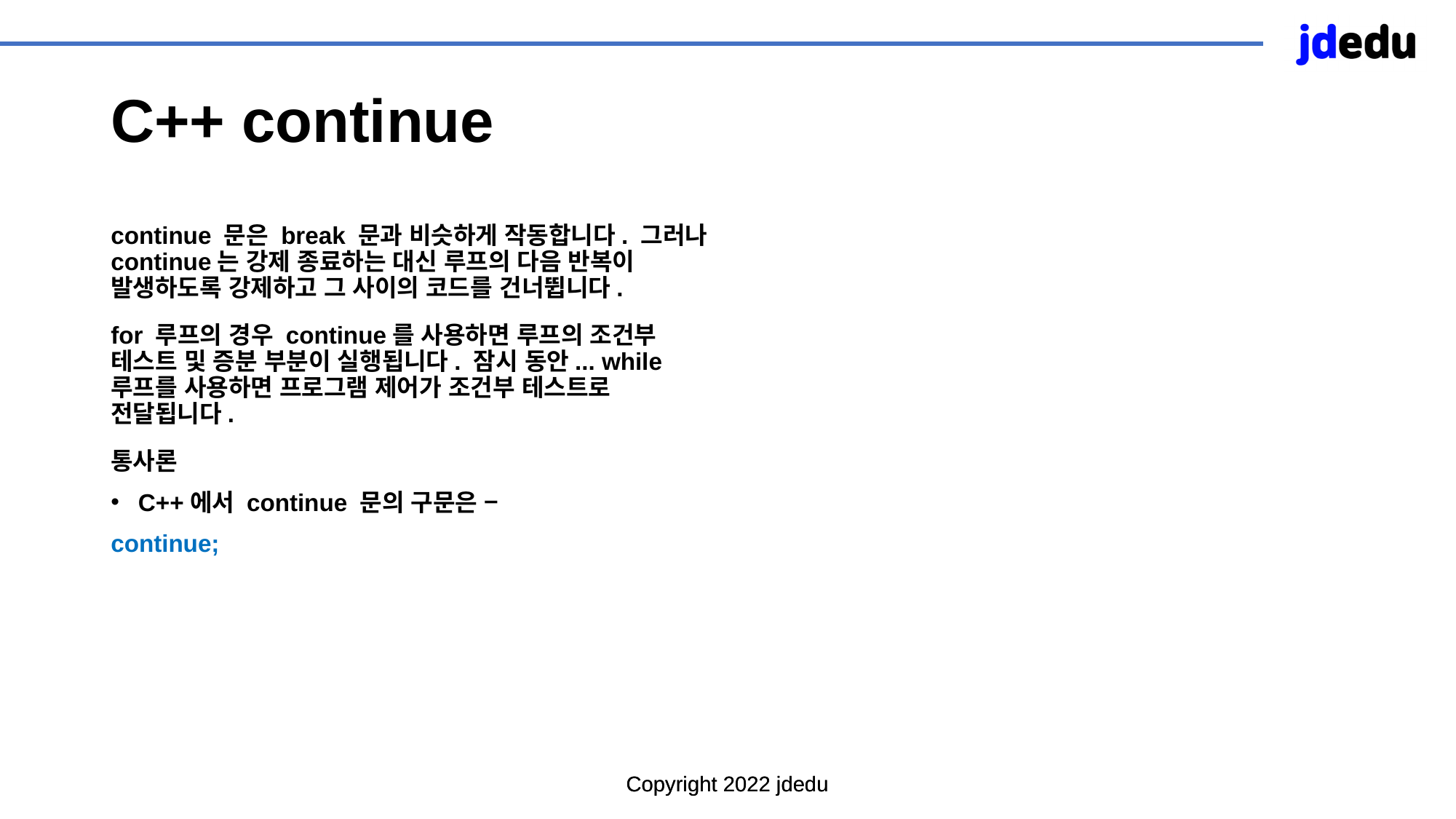

# C++ continue
continue 문은 break 문과 비슷하게 작동합니다. 그러나 continue는 강제 종료하는 대신 루프의 다음 반복이 발생하도록 강제하고 그 사이의 코드를 건너뜁니다.
for 루프의 경우 continue를 사용하면 루프의 조건부 테스트 및 증분 부분이 실행됩니다. 잠시 동안... while 루프를 사용하면 프로그램 제어가 조건부 테스트로 전달됩니다.
통사론
C++에서 continue 문의 구문은 −
continue;